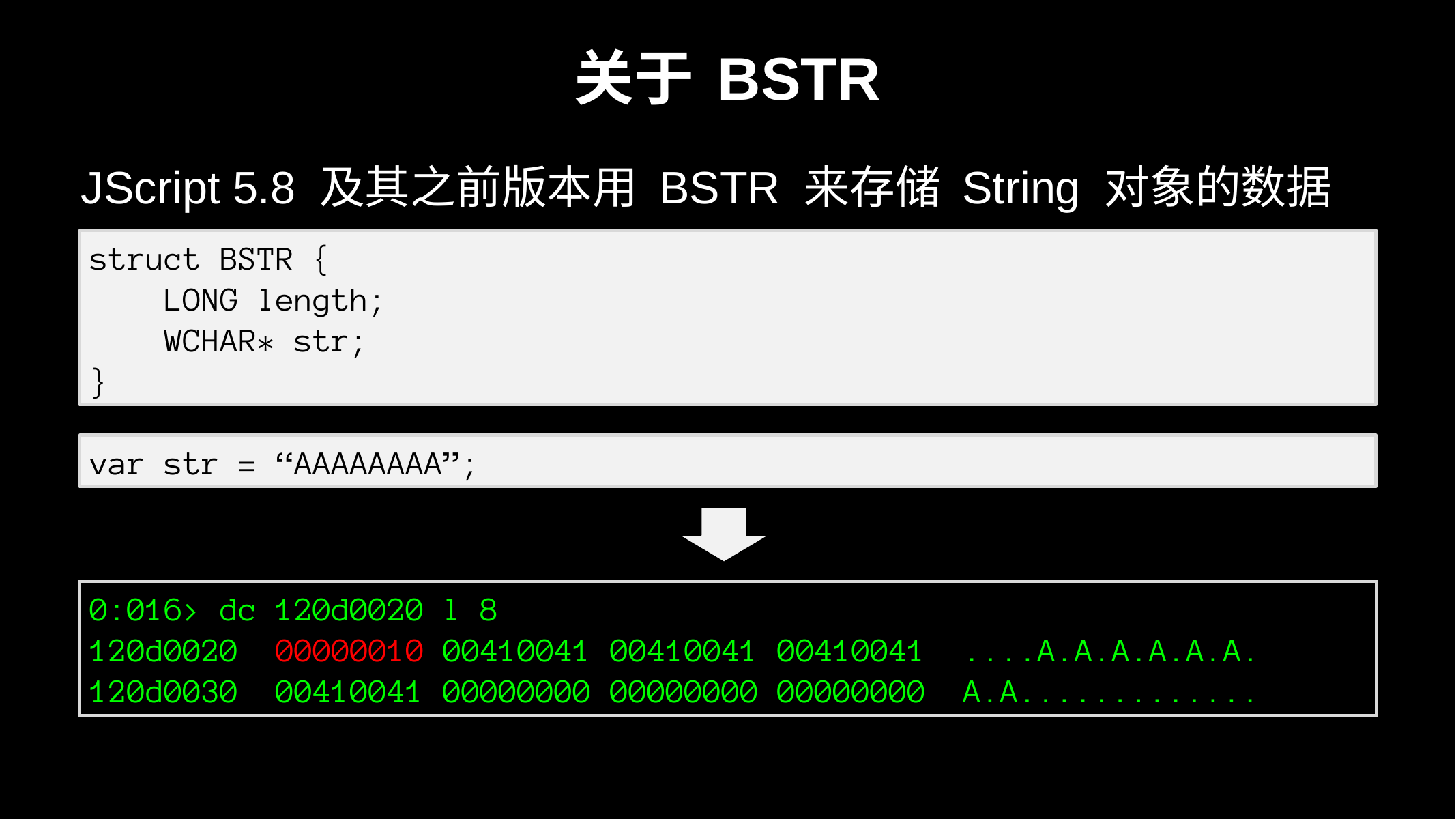

# 关于 BSTR
JScript 5.8 及其之前版本用 BSTR 来存储 String 对象的数据
struct BSTR {
    LONG length;
    WCHAR* str;
}
var str = “AAAAAAAA”;
0:016> dc 120d0020 l 8
120d0020  00000010 00410041 00410041 00410041  ....A.A.A.A.A.A.
120d0030  00410041 00000000 00000000 00000000  A.A.............